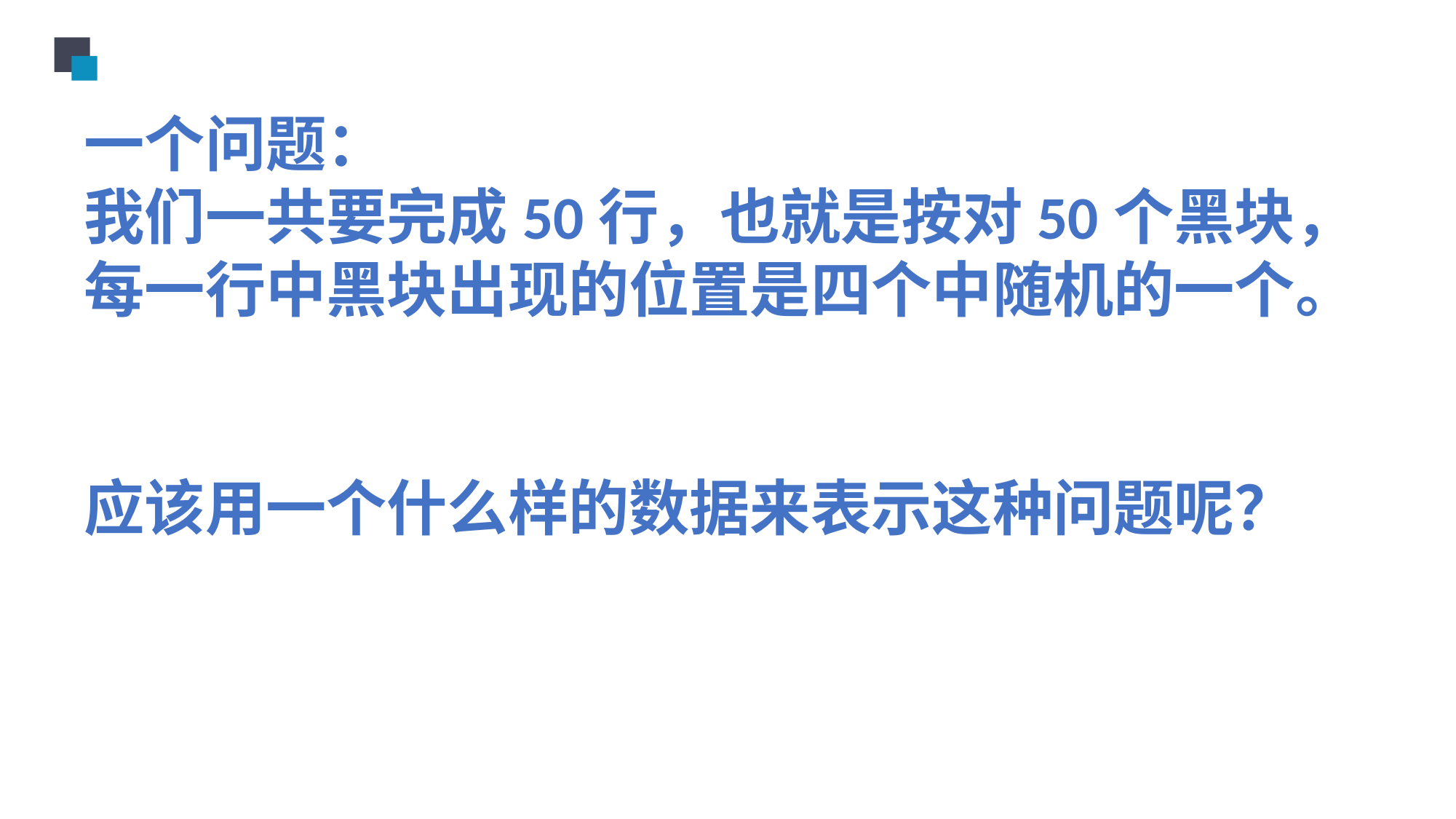

一个问题：
我们一共要完成50行，也就是按对50个黑块，
每一行中黑块出现的位置是四个中随机的一个。

应该用一个什么样的数据来表示这种问题呢？